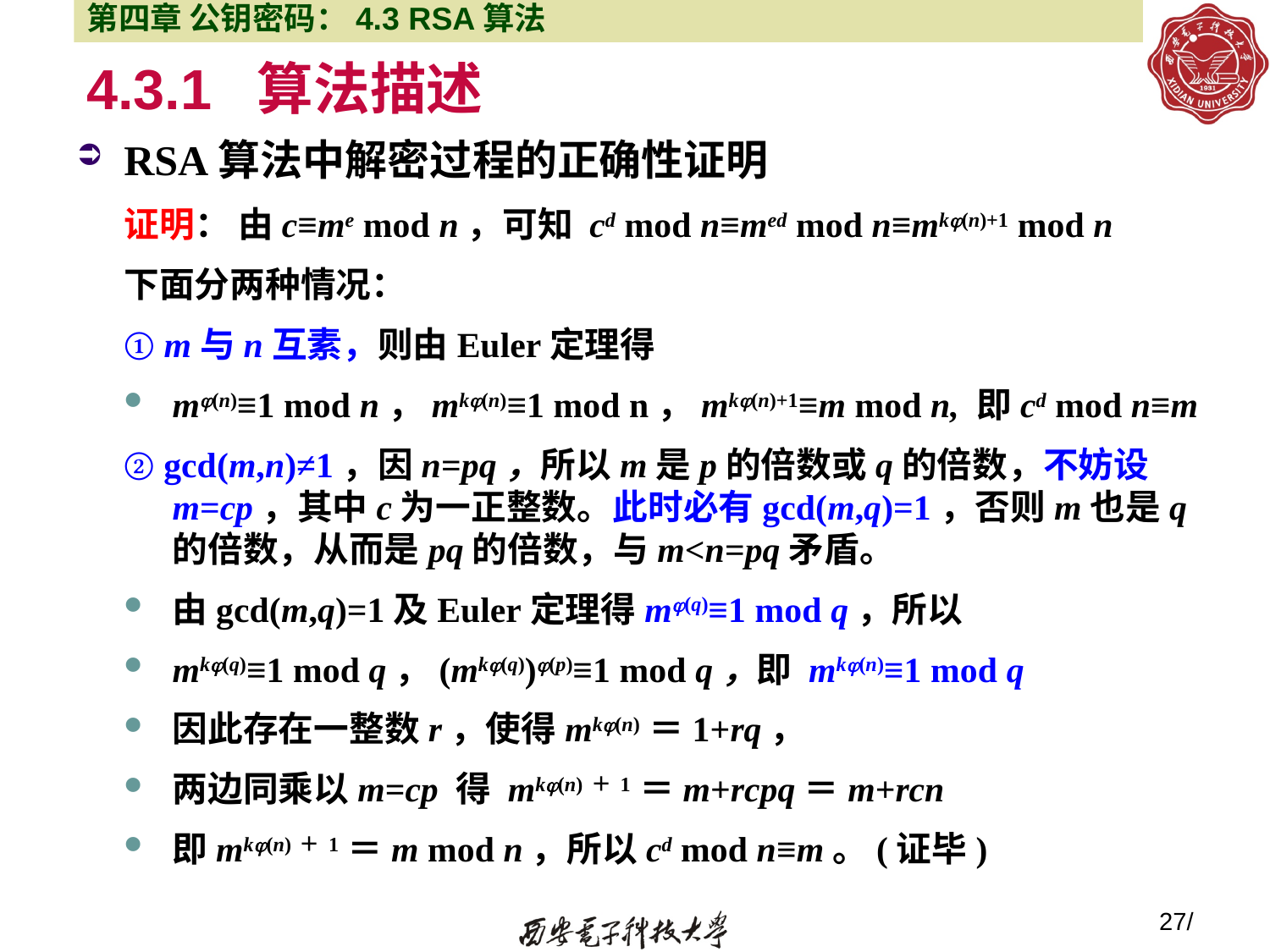

第四章 公钥密码：4.3 RSA算法
# 4.3.1  算法描述
RSA算法中解密过程的正确性证明
证明： 由c≡me mod n，可知 cd mod n≡med mod n≡mkϕ(n)+1 mod n
下面分两种情况：
① m与n互素，则由Euler定理得
mϕ(n)≡1 mod n，mkϕ(n)≡1 mod n，mkϕ(n)+1≡m mod n, 即cd mod n≡m
② gcd(m,n)≠1，因n=pq，所以m是p的倍数或q的倍数，不妨设m=cp，其中c为一正整数。此时必有gcd(m,q)=1，否则m也是q的倍数，从而是pq的倍数，与m<n=pq矛盾。
由gcd(m,q)=1及Euler定理得mϕ(q)≡1 mod q，所以
mkϕ(q)≡1 mod q，(mkϕ(q))ϕ(p)≡1 mod q，即 mkϕ(n)≡1 mod q
因此存在一整数r，使得mkϕ(n)＝1+rq，
两边同乘以m=cp 得 mkϕ(n)＋1＝m+rcpq＝m+rcn
即mkϕ(n)＋1＝m mod n，所以cd mod n≡m。(证毕)
27/